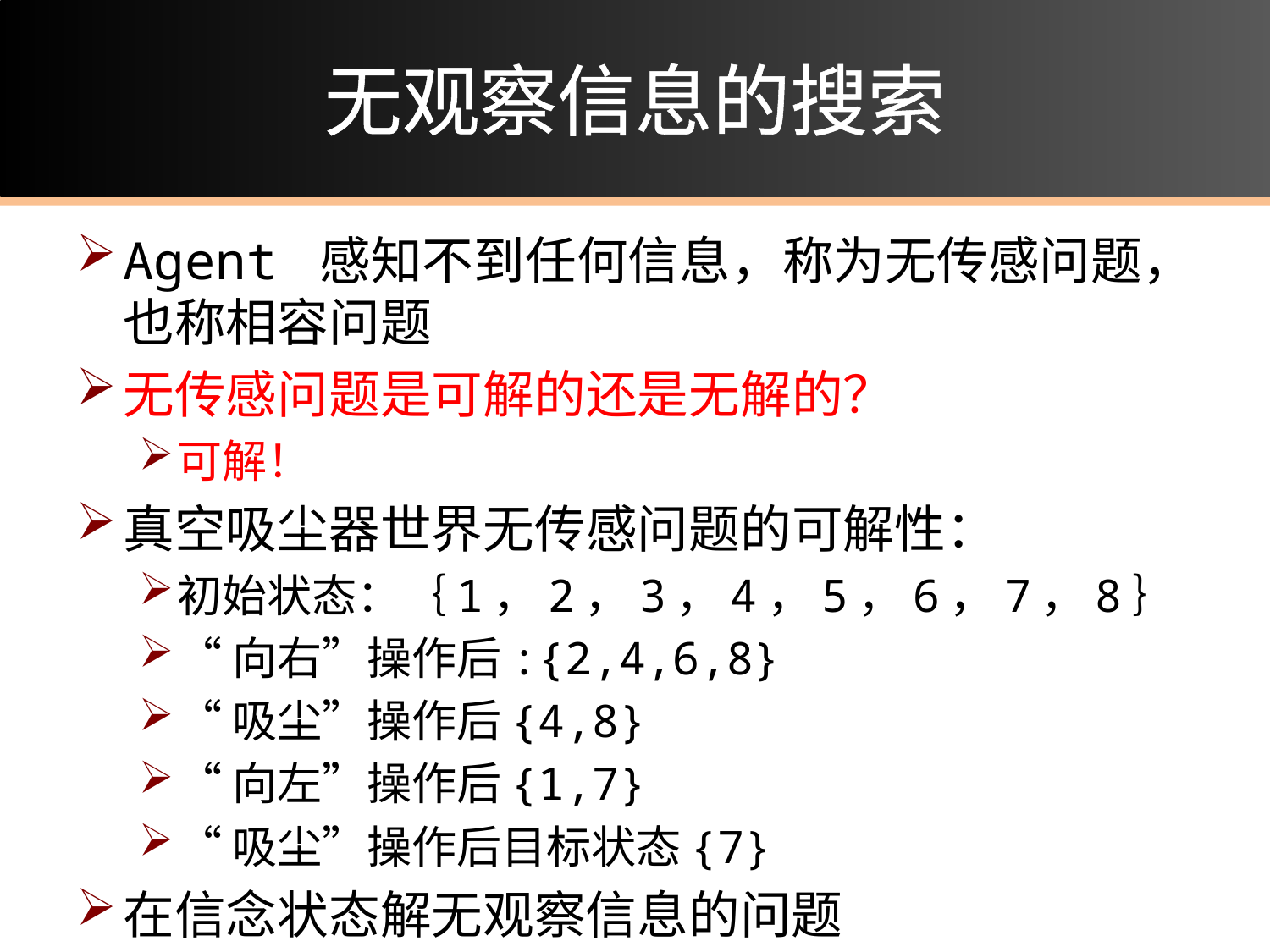

# 无观察信息的搜索
Agent 感知不到任何信息，称为无传感问题，也称相容问题
无传感问题是可解的还是无解的？
可解！
真空吸尘器世界无传感问题的可解性：
初始状态：｛1，2，3，4，5，6，7，8｝
“向右”操作后:{2,4,6,8}
“吸尘”操作后{4,8}
“向左”操作后{1,7}
“吸尘”操作后目标状态{7}
在信念状态解无观察信息的问题